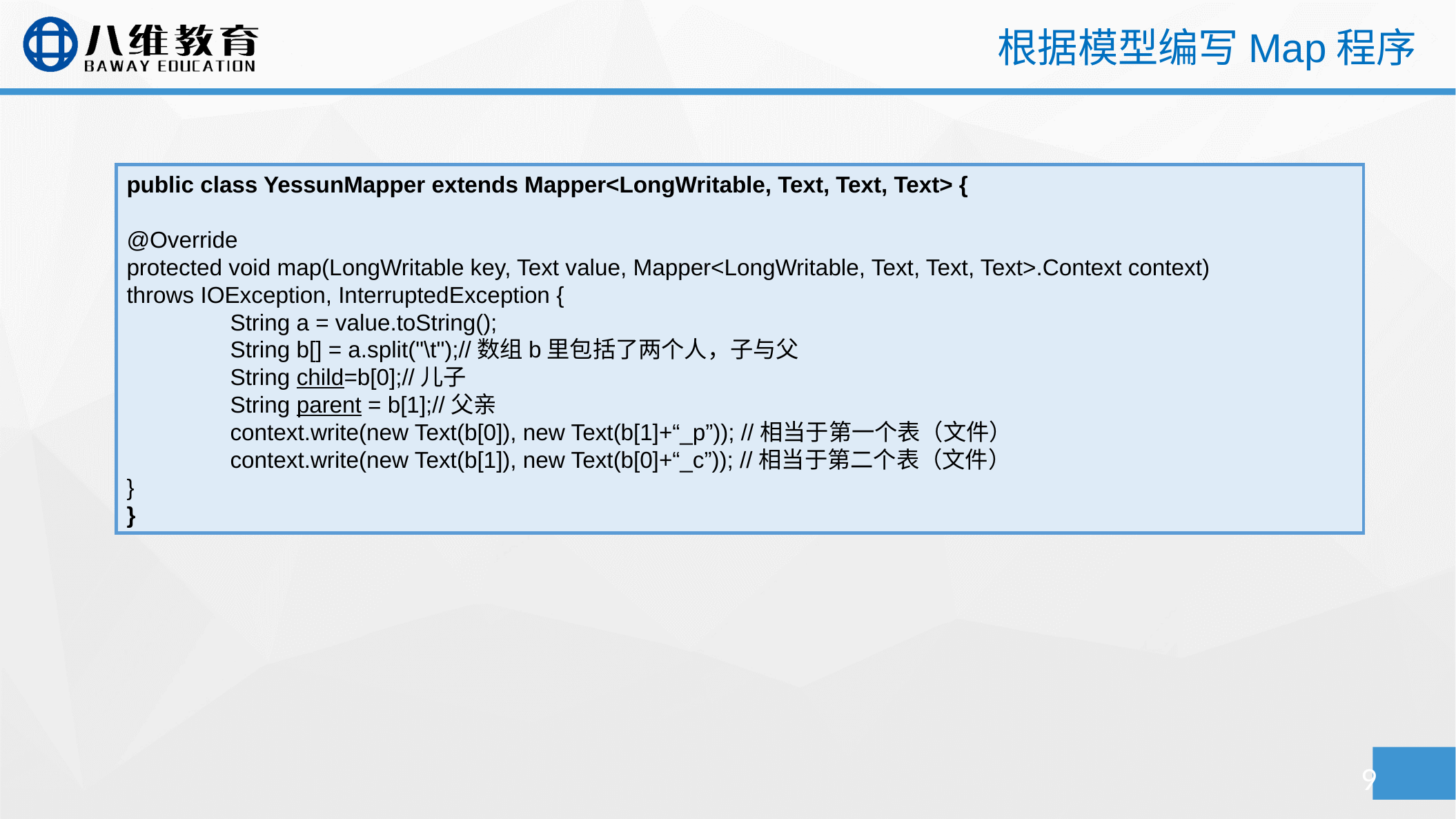

根据模型编写Map程序
public class YessunMapper extends Mapper<LongWritable, Text, Text, Text> {

@Override
protected void map(LongWritable key, Text value, Mapper<LongWritable, Text, Text, Text>.Context context)
throws IOException, InterruptedException {
	String a = value.toString();
	String b[] = a.split("\t");//数组b里包括了两个人，子与父
	String child=b[0];//儿子
	String parent = b[1];//父亲
	context.write(new Text(b[0]), new Text(b[1]+“_p”)); //相当于第一个表（文件）
	context.write(new Text(b[1]), new Text(b[0]+“_c”)); //相当于第二个表（文件）
}
}